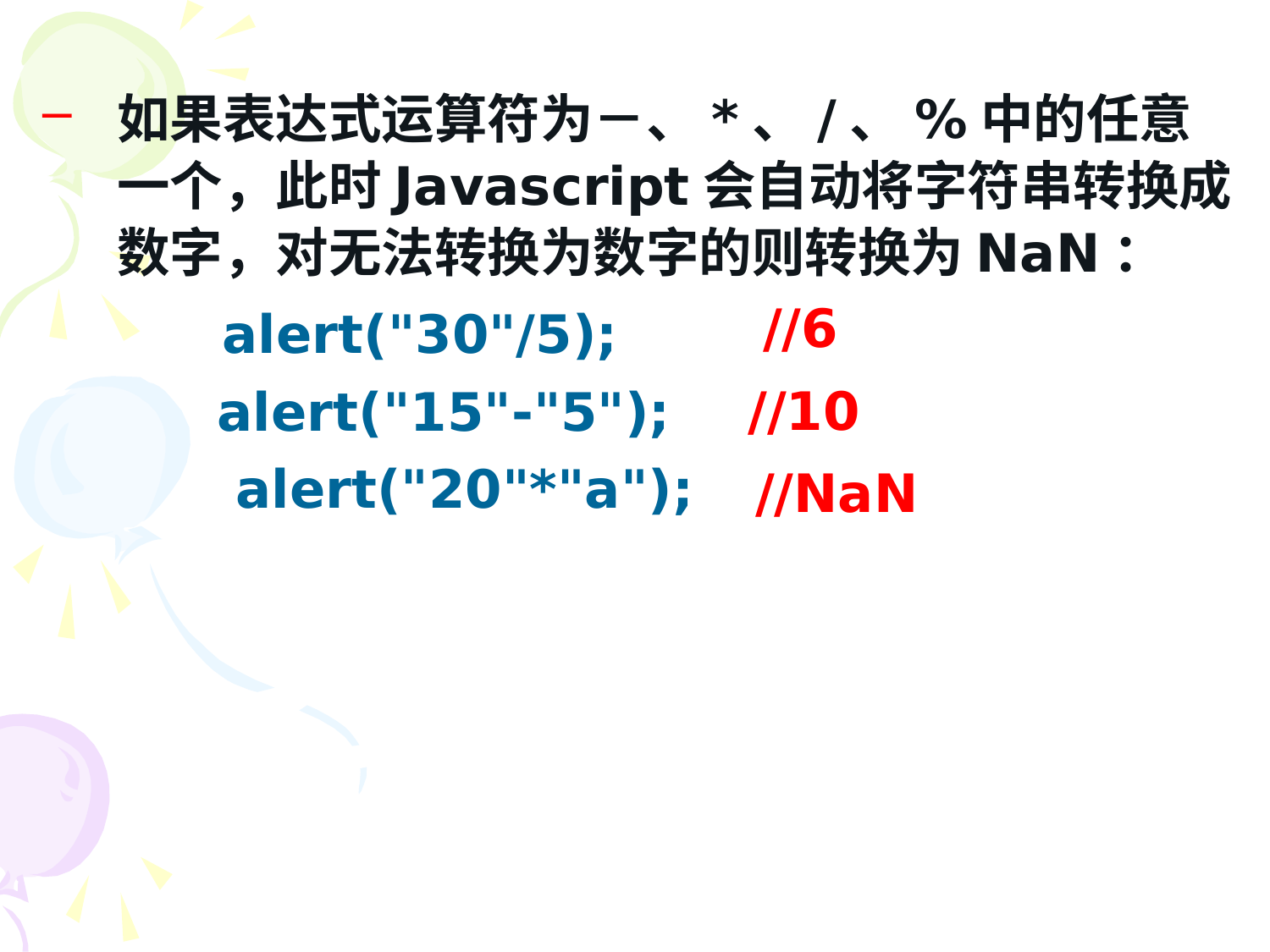

如果表达式运算符为－、*、/、%中的任意一个，此时Javascript会自动将字符串转换成数字，对无法转换为数字的则转换为NaN：
    alert("30"/5);
    alert("15"-"5");
     alert("20"*"a");

| //6 |
| --- |
| //10 |
| --- |
| //NaN |
| --- |